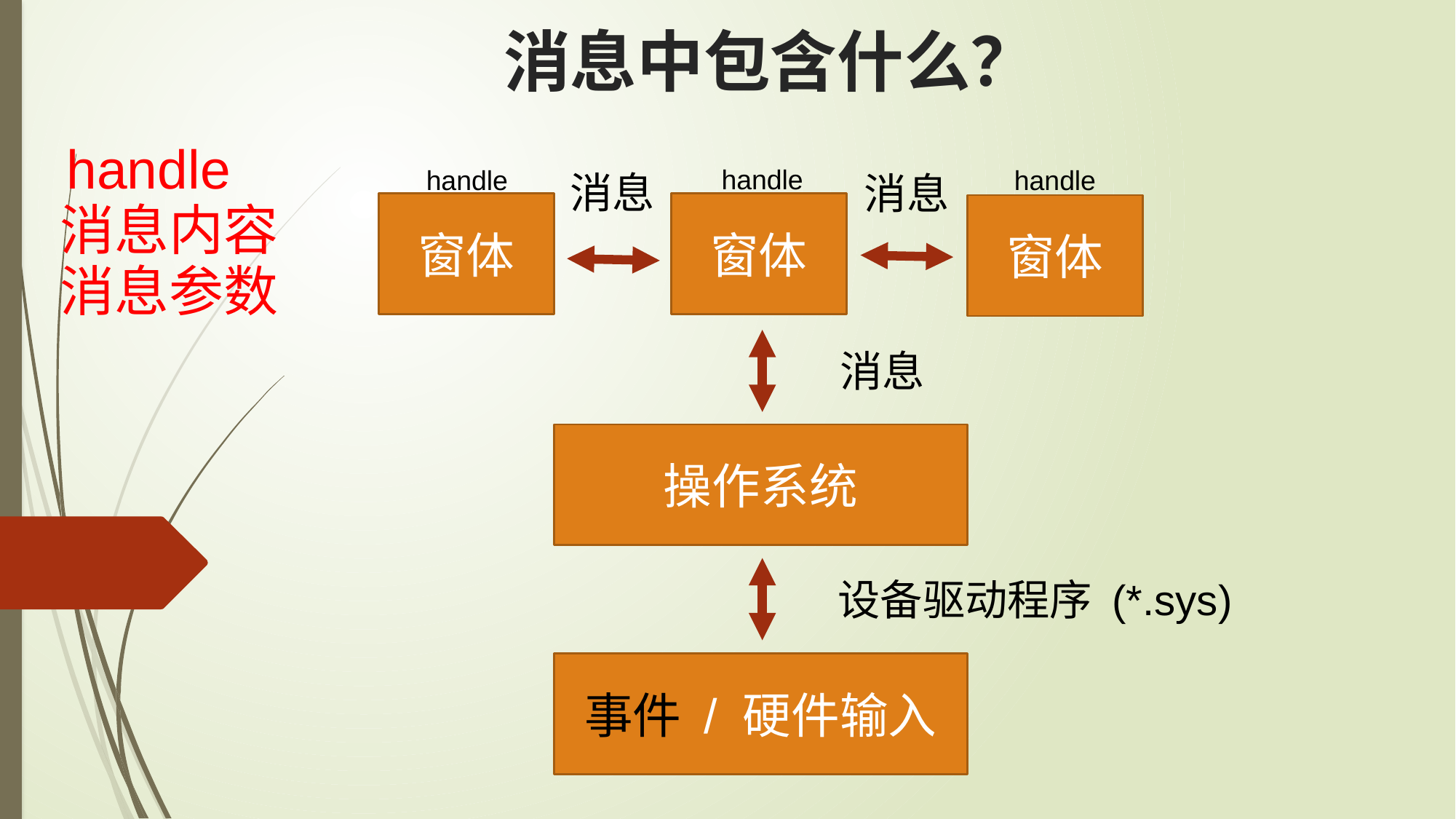

消息中包含什么？

handle
handle
handle
handle
消息
消息
消息内容
窗体
窗体
窗体
消息参数
消息
操作系统
设备驱动程序 (*.sys)
事件 / 硬件输入